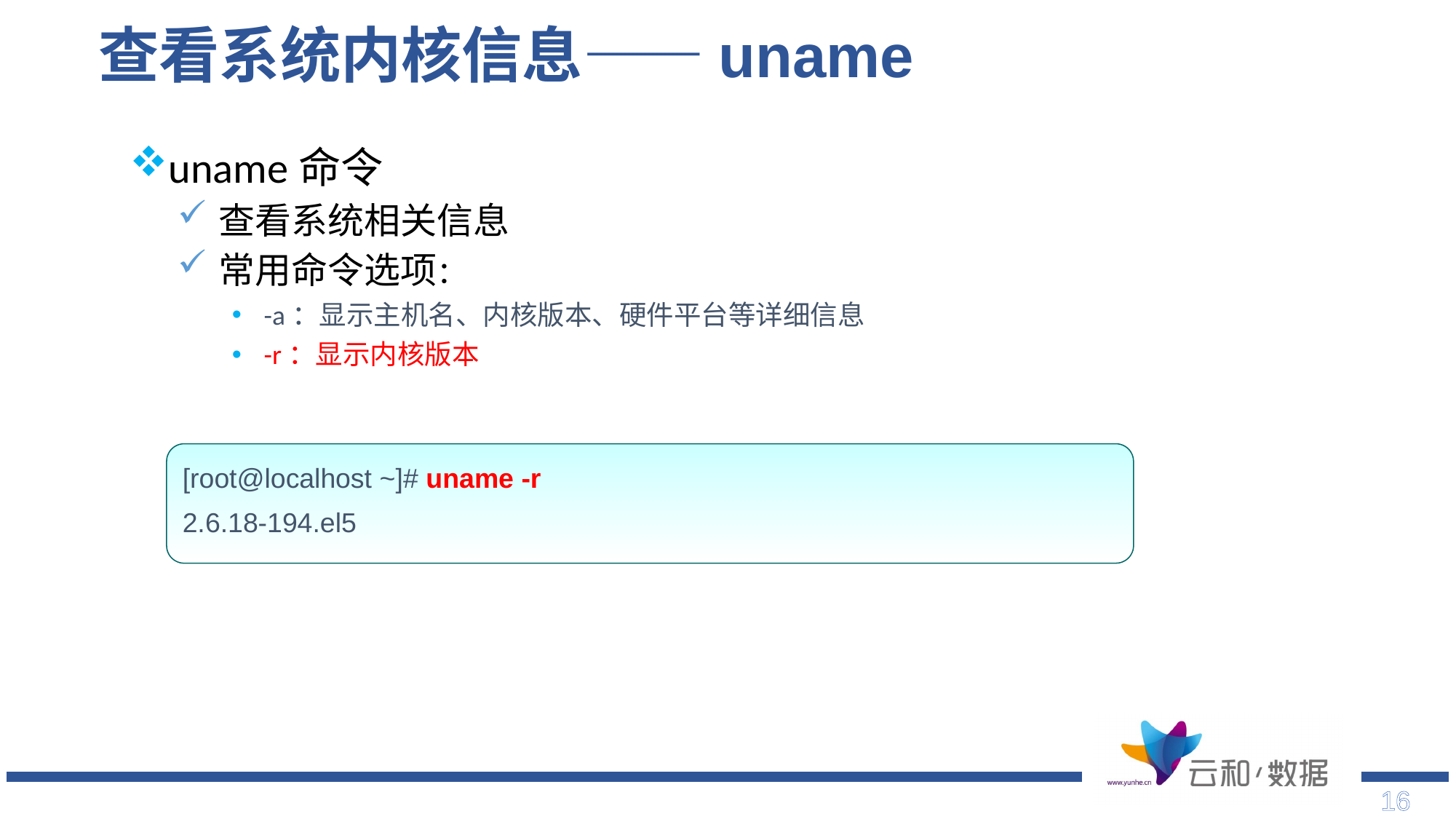

# 查看系统内核信息——uname
uname命令
查看系统相关信息
常用命令选项：
-a：显示主机名、内核版本、硬件平台等详细信息
-r：显示内核版本
[root@localhost ~]# uname -r
2.6.18-194.el5